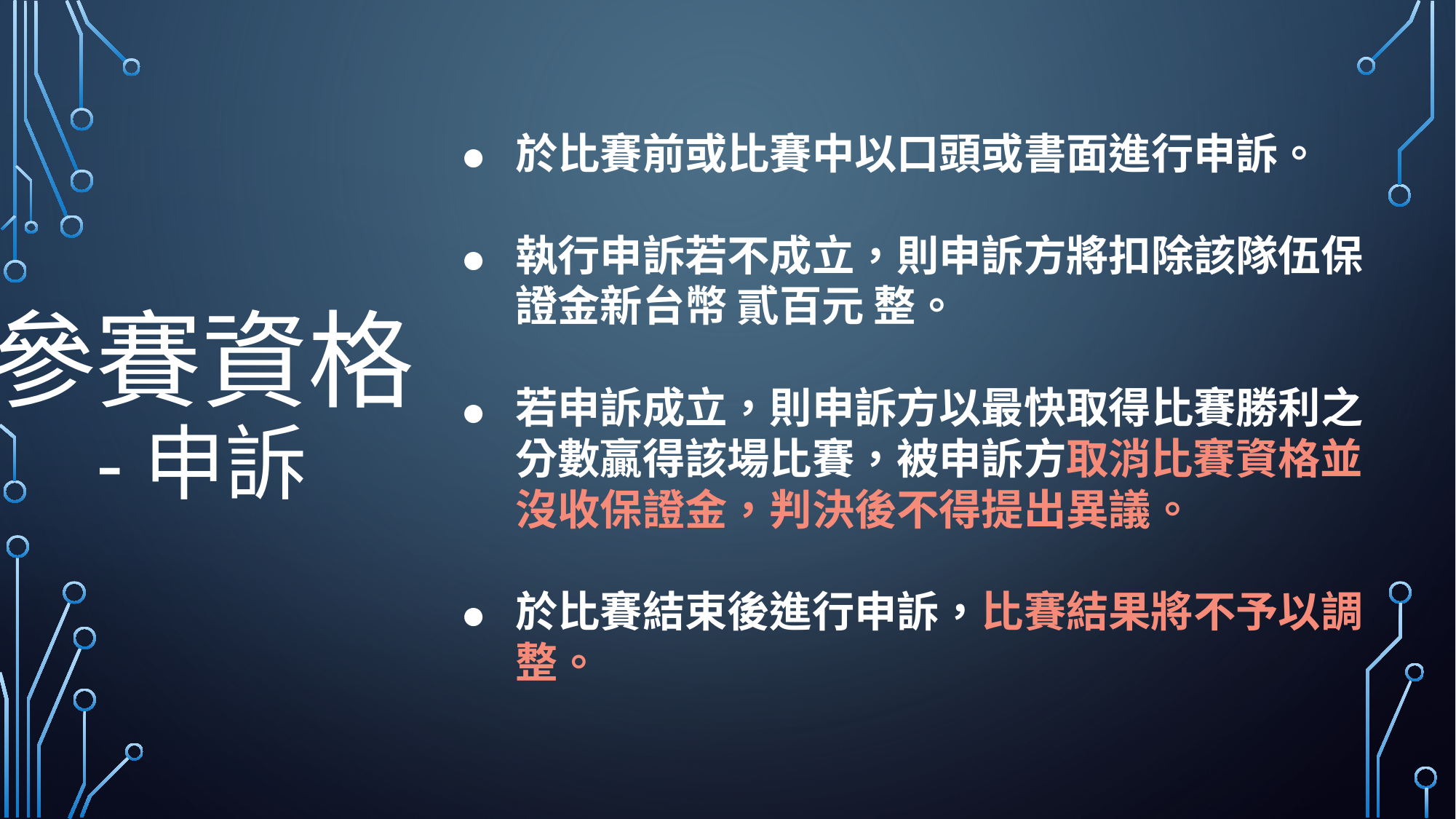

於比賽前或比賽中以口頭或書面進行申訴。

執行申訴若不成立，則申訴方將扣除該隊伍保證金新台幣 貳百元 整。

若申訴成立，則申訴方以最快取得比賽勝利之分數贏得該場比賽，被申訴方取消比賽資格並沒收保證金，判決後不得提出異議。

於比賽結束後進行申訴，比賽結果將不予以調整。
參賽資格
-申訴